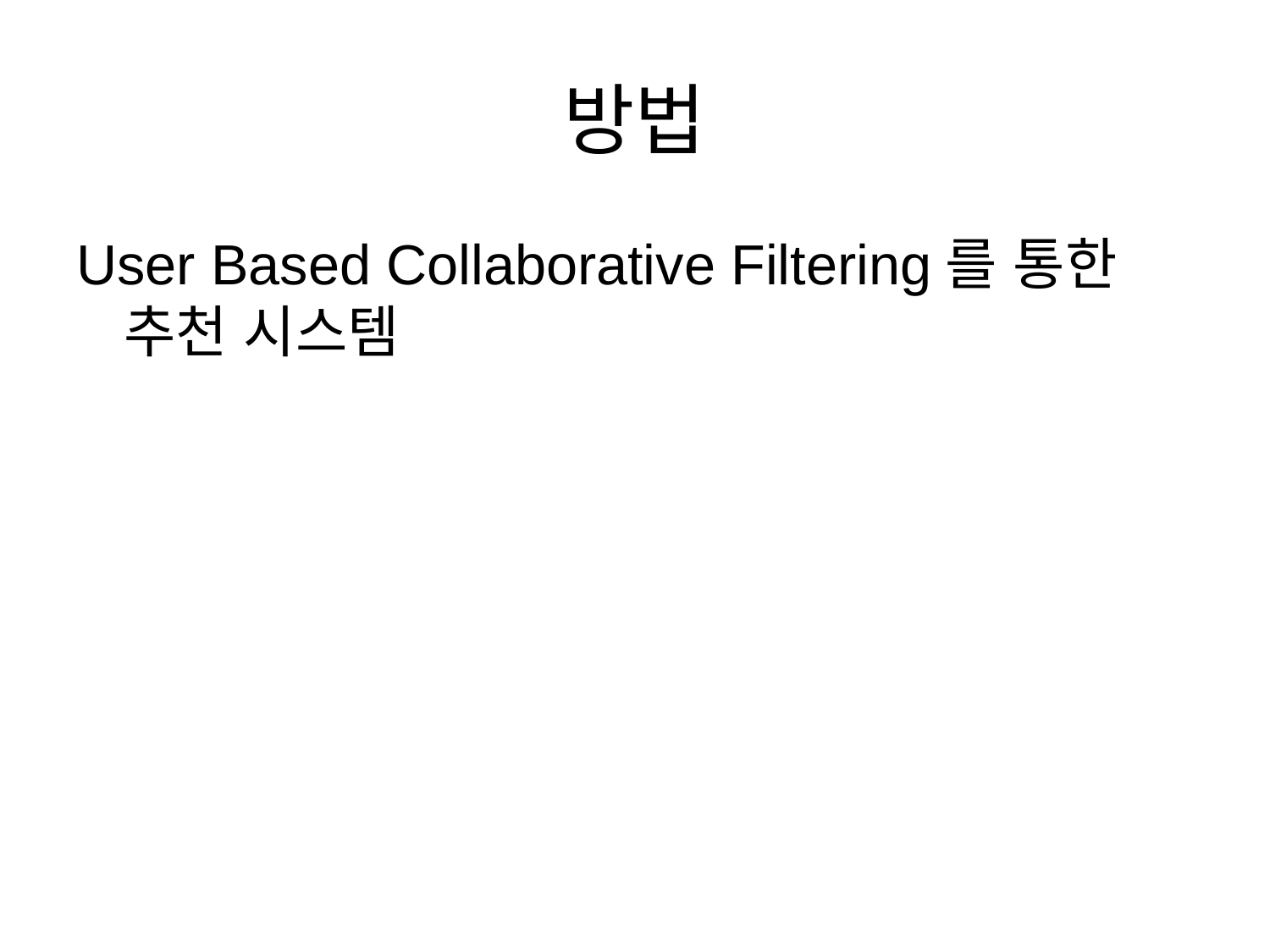

# 방법
User Based Collaborative Filtering를 통한 추천 시스템